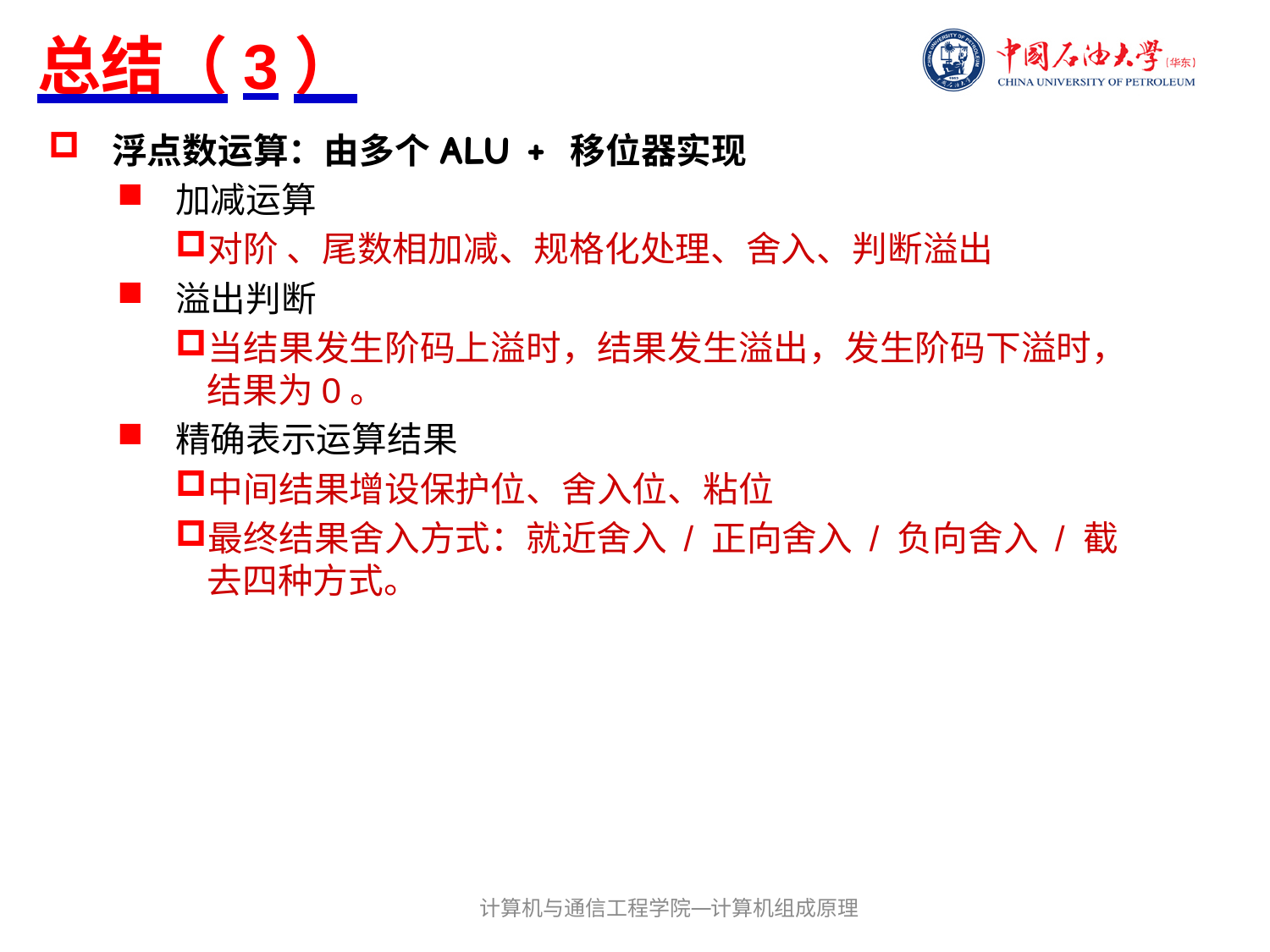

# 总结（3）
浮点数运算：由多个ALU + 移位器实现
加减运算
对阶 、尾数相加减、规格化处理、舍入、判断溢出
溢出判断
当结果发生阶码上溢时，结果发生溢出，发生阶码下溢时，结果为0。
精确表示运算结果
中间结果增设保护位、舍入位、粘位
最终结果舍入方式：就近舍入 / 正向舍入 / 负向舍入 / 截去四种方式。

计算机与通信工程学院—计算机组成原理
93